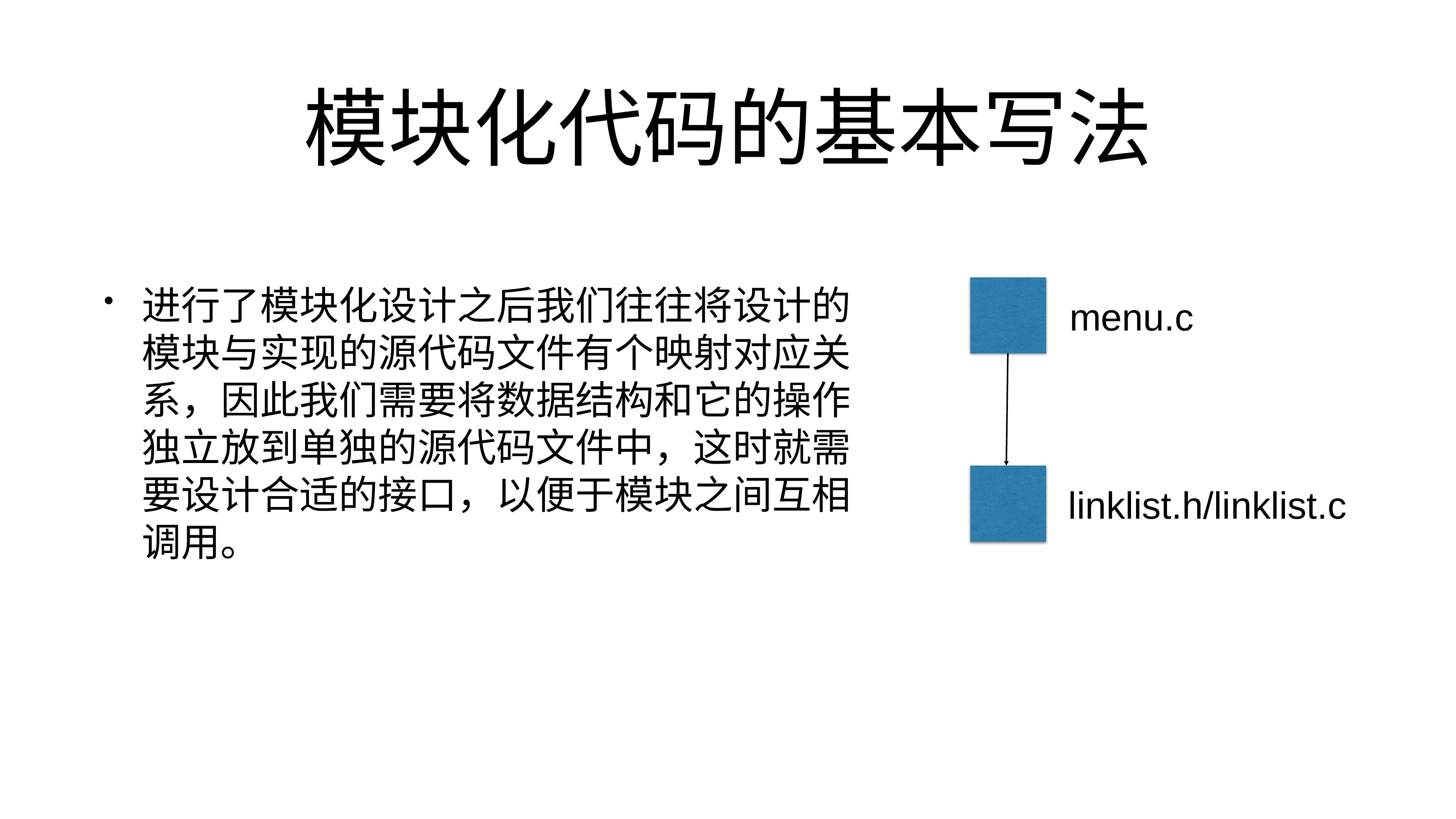

# 模块化代码的基本写法
进行了模块化设计之后我们往往将设计的模块与实现的源代码文件有个映射对应关系，因此我们需要将数据结构和它的操作独立放到单独的源代码文件中，这时就需要设计合适的接口，以便于模块之间互相调用。

menu.c

linklist.h/linklist.c